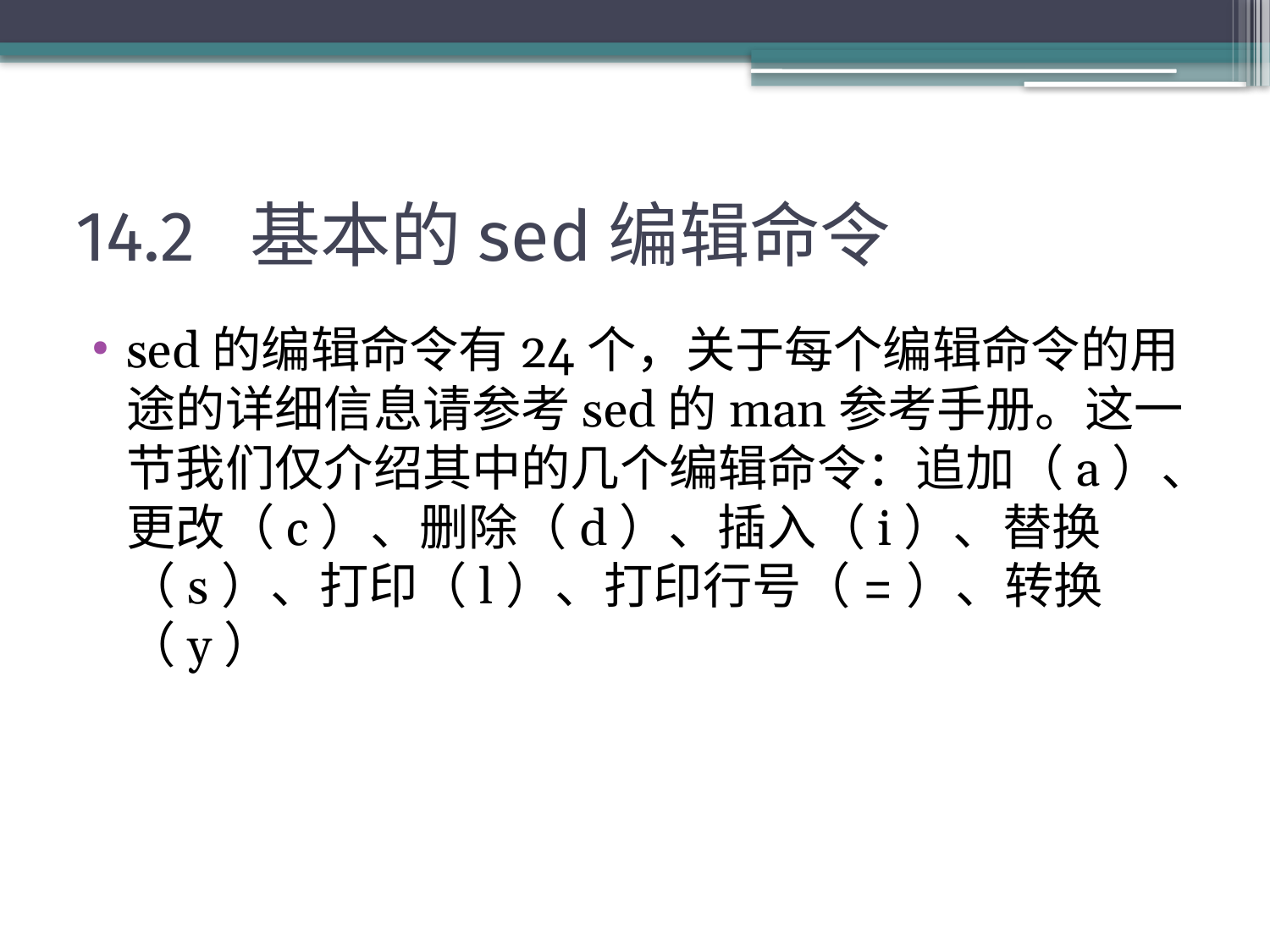

# 14.2  基本的sed编辑命令
sed的编辑命令有24个，关于每个编辑命令的用途的详细信息请参考sed的man参考手册。这一节我们仅介绍其中的几个编辑命令：追加（a）、更改（c）、删除（d）、插入（i）、替换（s）、打印（l）、打印行号（=）、转换（y）